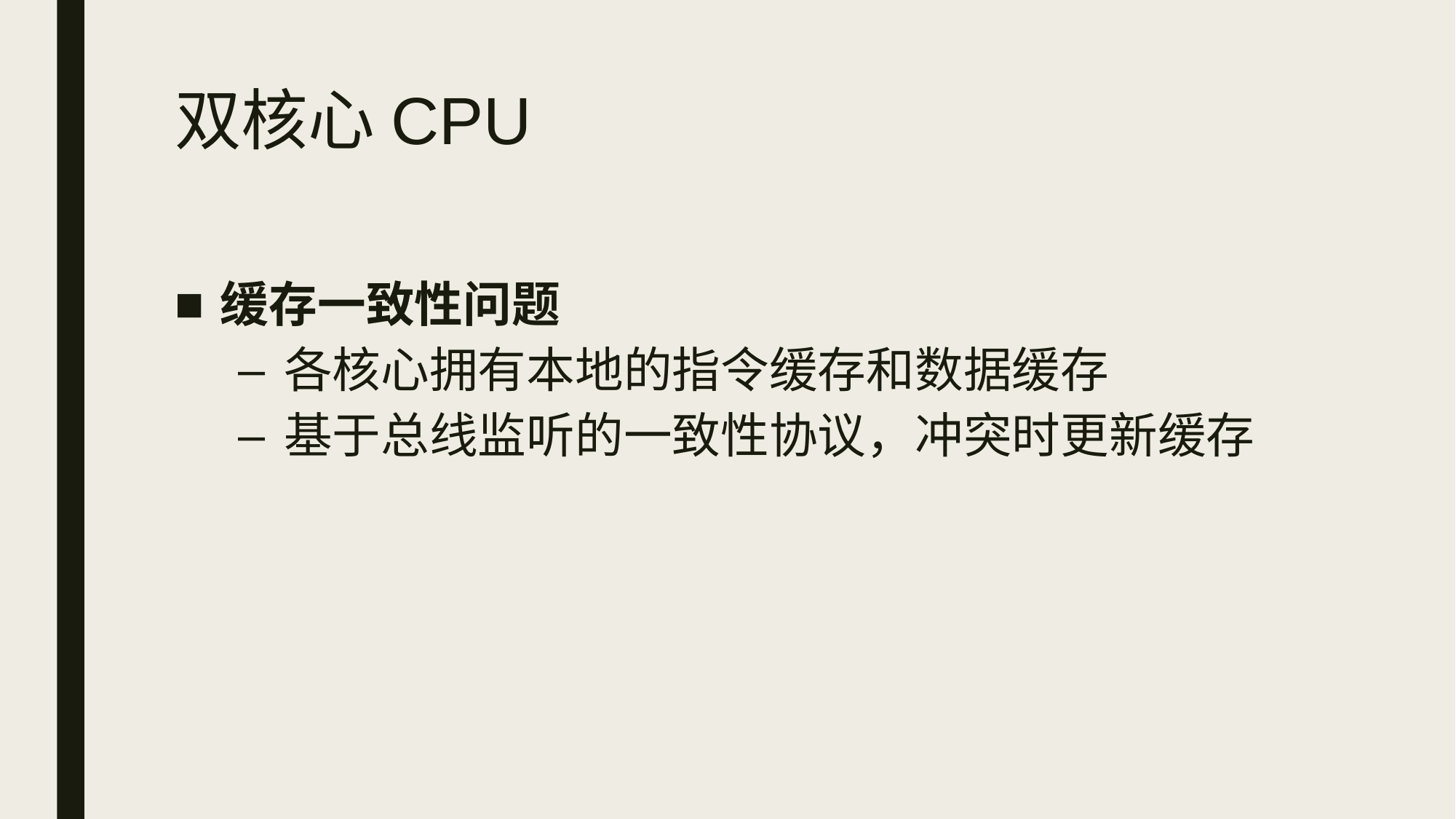

# 双核心CPU
缓存一致性问题
各核心拥有本地的指令缓存和数据缓存
基于总线监听的一致性协议，冲突时更新缓存